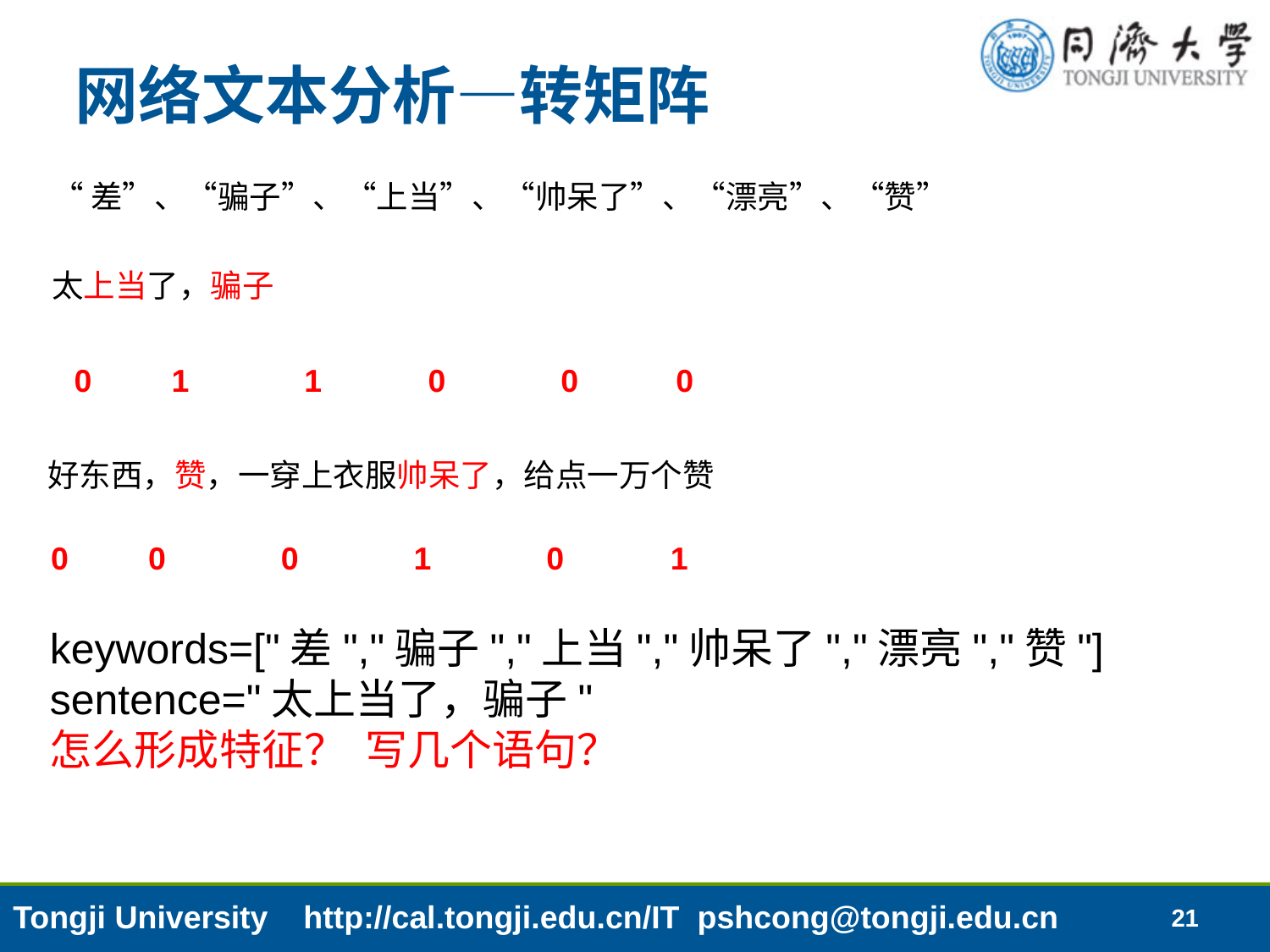

# 网络文本分析—转矩阵
“差”、“骗子”、“上当”、“帅呆了”、“漂亮”、“赞”
太上当了，骗子
0         1             1            0             0           0
好东西，赞，一穿上衣服帅呆了，给点一万个赞
0         0             0             1             0            1
keywords=["差","骗子","上当","帅呆了","漂亮","赞"]
sentence="太上当了，骗子"
怎么形成特征？  写几个语句？